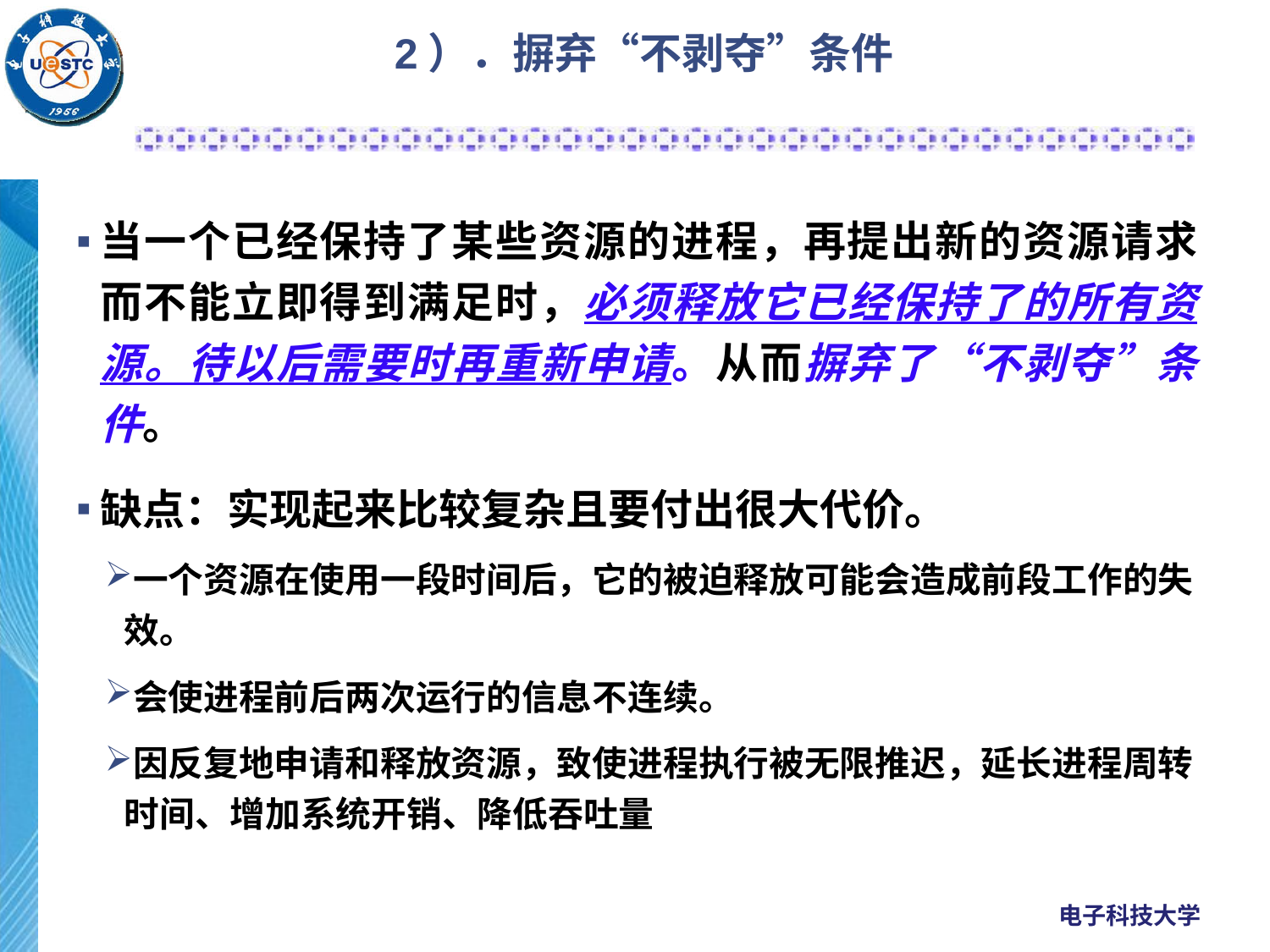

# 2）．摒弃“不剥夺”条件
当一个已经保持了某些资源的进程，再提出新的资源请求而不能立即得到满足时，必须释放它已经保持了的所有资源。待以后需要时再重新申请。从而摒弃了“不剥夺”条件。
缺点：实现起来比较复杂且要付出很大代价。
一个资源在使用一段时间后，它的被迫释放可能会造成前段工作的失效。
会使进程前后两次运行的信息不连续。
因反复地申请和释放资源，致使进程执行被无限推迟，延长进程周转时间、增加系统开销、降低吞吐量